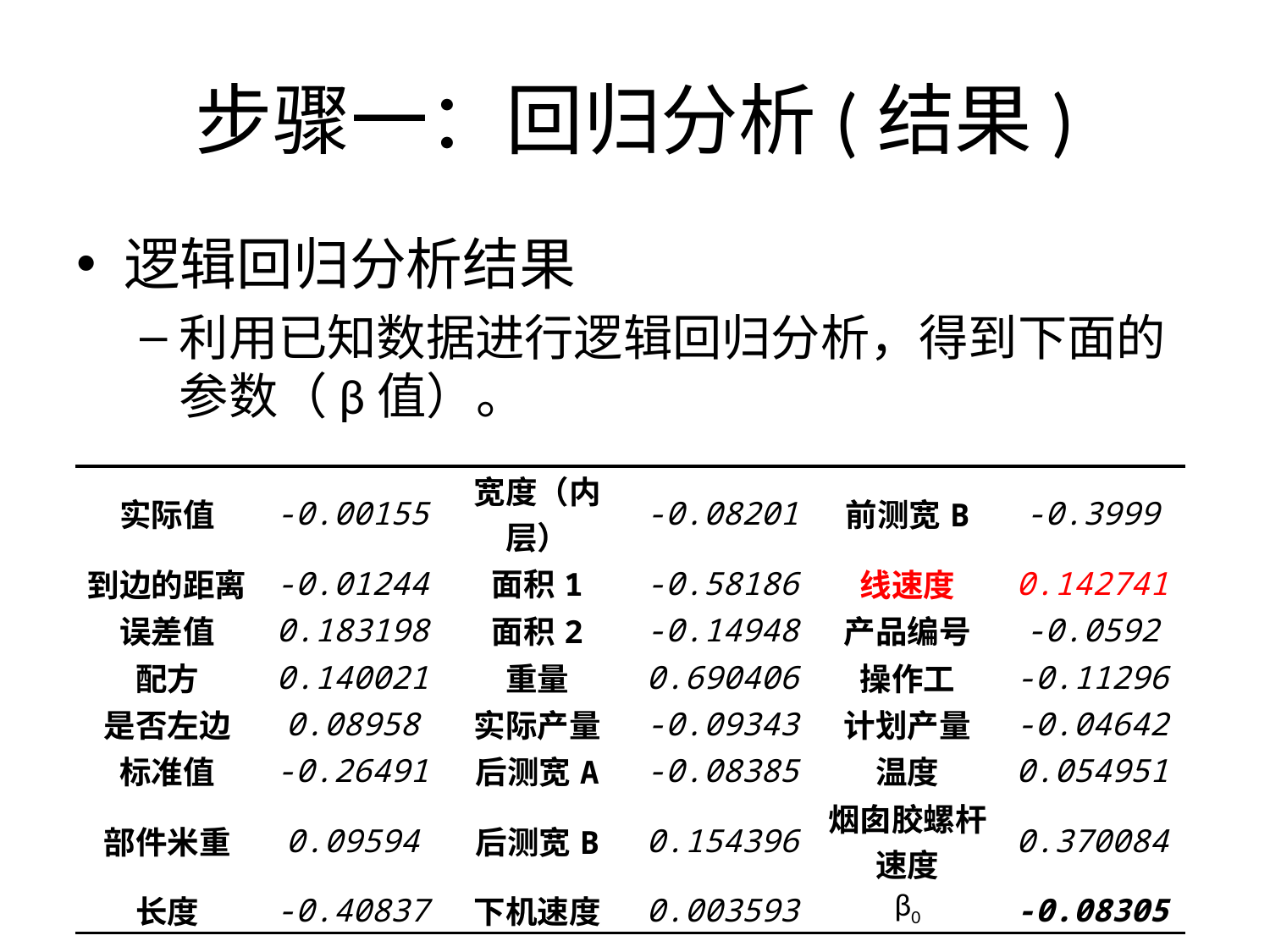

# 步骤一：回归分析(结果)
逻辑回归分析结果
利用已知数据进行逻辑回归分析，得到下面的参数（β值）。
| 实际值 | -0.00155 | 宽度（内层） | -0.08201 | 前测宽B | -0.3999 |
| --- | --- | --- | --- | --- | --- |
| 到边的距离 | -0.01244 | 面积1 | -0.58186 | 线速度 | 0.142741 |
| 误差值 | 0.183198 | 面积2 | -0.14948 | 产品编号 | -0.0592 |
| 配方 | 0.140021 | 重量 | 0.690406 | 操作工 | -0.11296 |
| 是否左边 | 0.08958 | 实际产量 | -0.09343 | 计划产量 | -0.04642 |
| 标准值 | -0.26491 | 后测宽A | -0.08385 | 温度 | 0.054951 |
| 部件米重 | 0.09594 | 后测宽B | 0.154396 | 烟囱胶螺杆速度 | 0.370084 |
| 长度 | -0.40837 | 下机速度 | 0.003593 | β0 | -0.08305 |